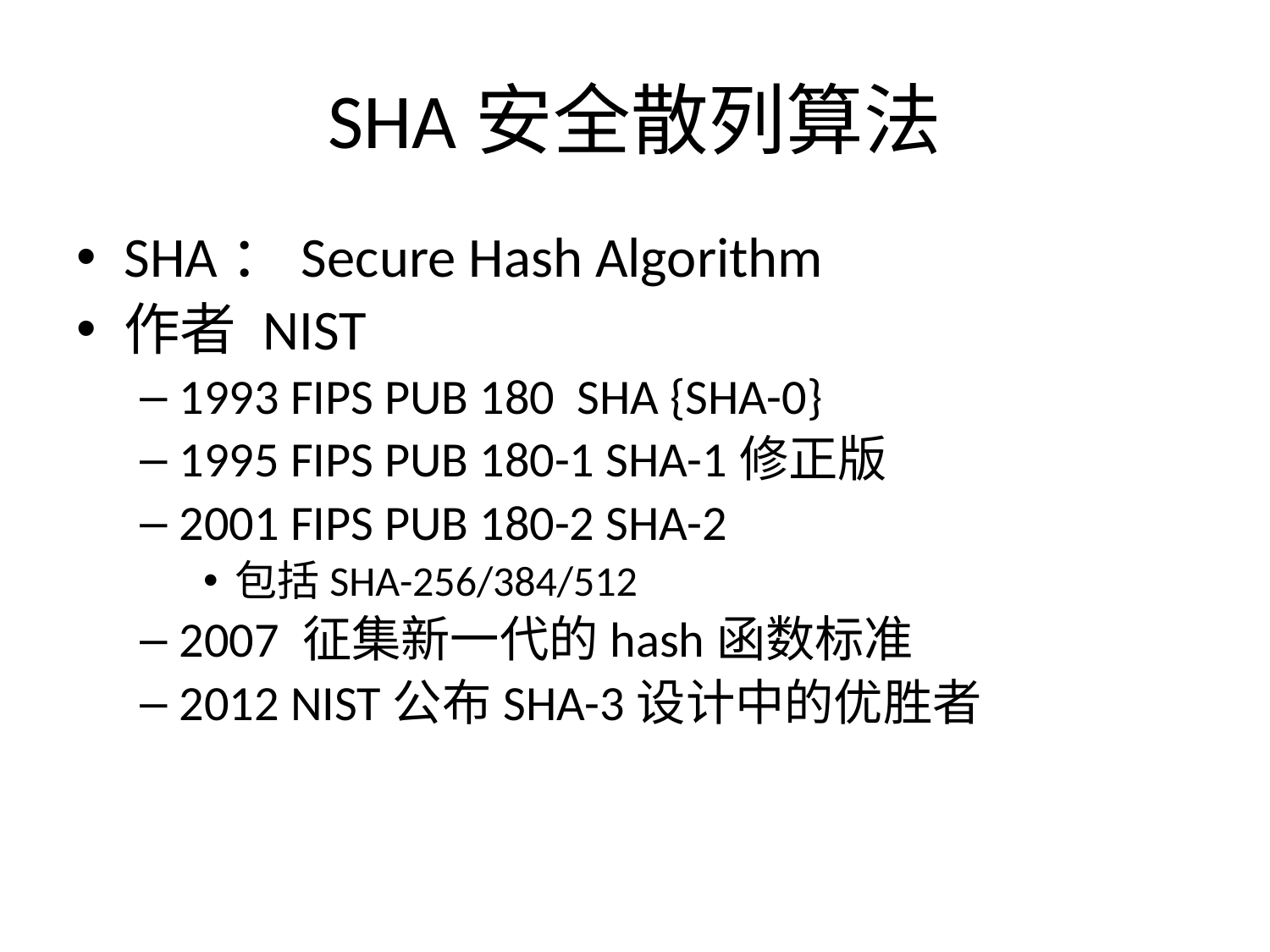

# SHA安全散列算法
SHA：Secure Hash Algorithm
作者 NIST
1993 FIPS PUB 180  SHA {SHA-0}
1995 FIPS PUB 180-1 SHA-1修正版
2001 FIPS PUB 180-2 SHA-2
包括SHA-256/384/512
2007 征集新一代的hash函数标准
2012 NIST公布SHA-3设计中的优胜者